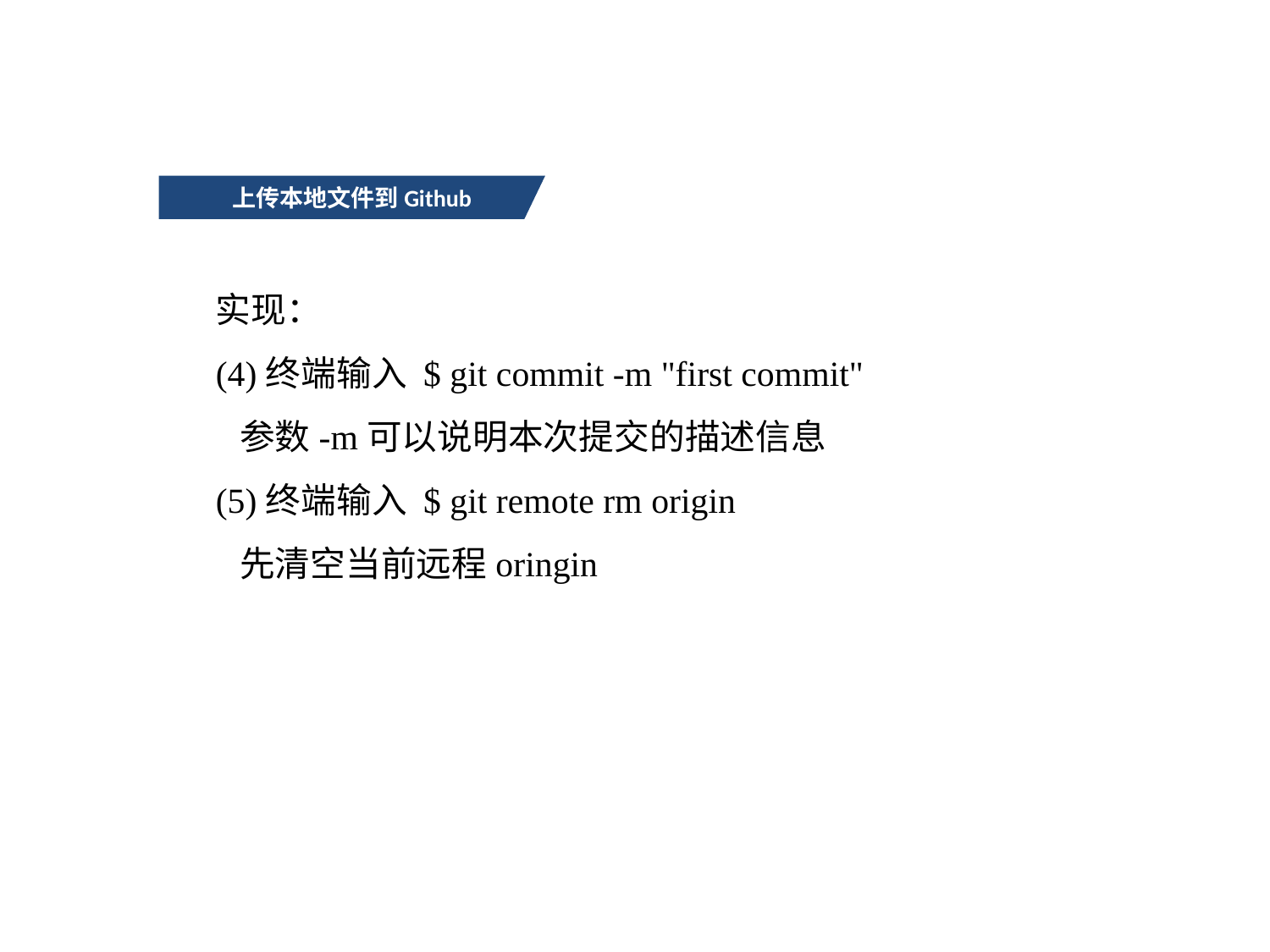

上传本地文件到Github
实现：
(4)终端输入 $ git commit -m "first commit"
  参数-m可以说明本次提交的描述信息
(5)终端输入 $ git remote rm origin
  先清空当前远程oringin